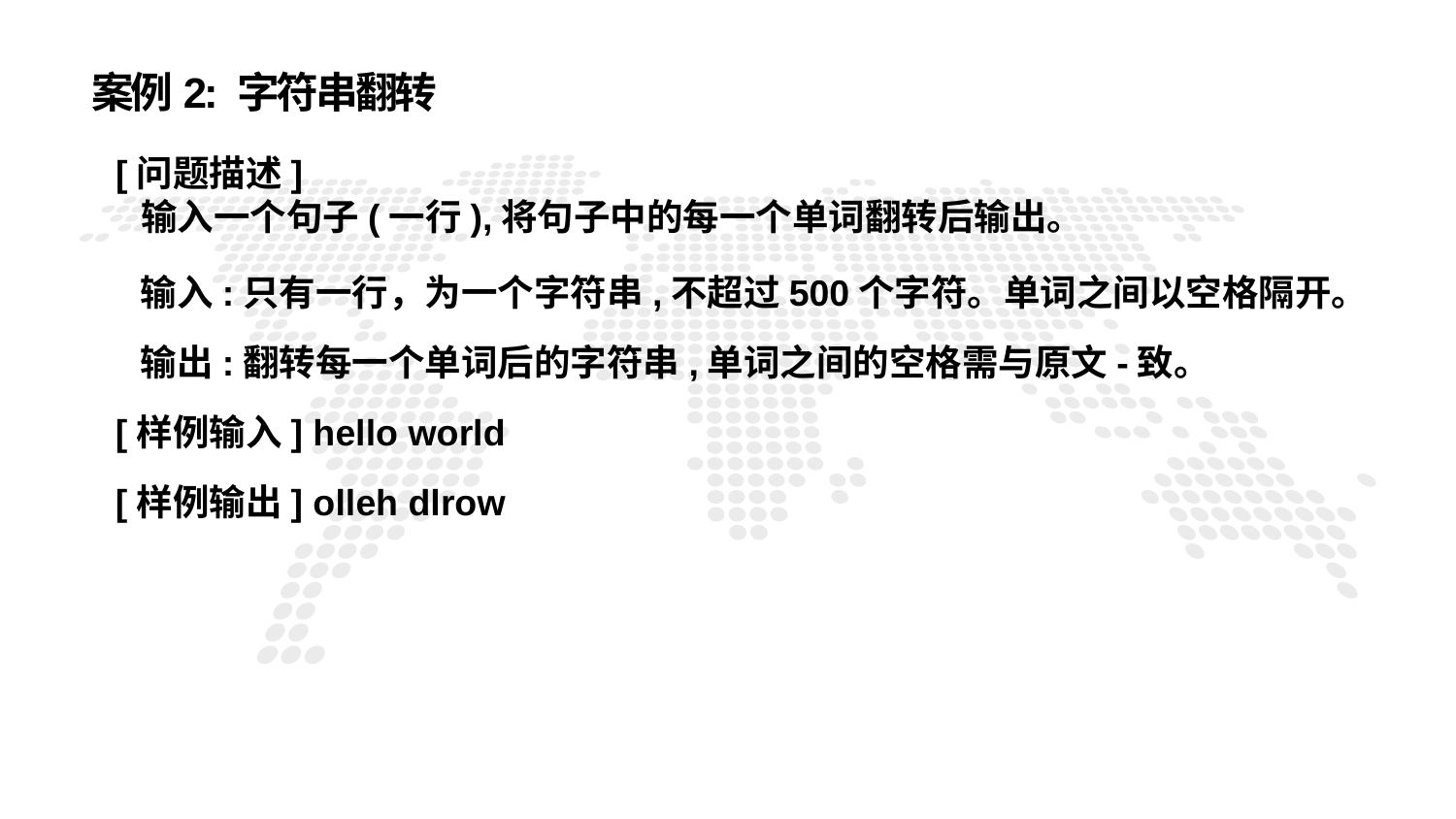

案例2: 字符串翻转
[问题描述]
  输入一个句子(一行),将句子中的每一个单词翻转后输出。

  输入:只有一行，为一个字符串,不超过500个字符。单词之间以空格隔开。

  输出:翻转每一个单词后的字符串,单词之间的空格需与原文-致。

[样例输入] hello world

[样例输出] olleh dlrow